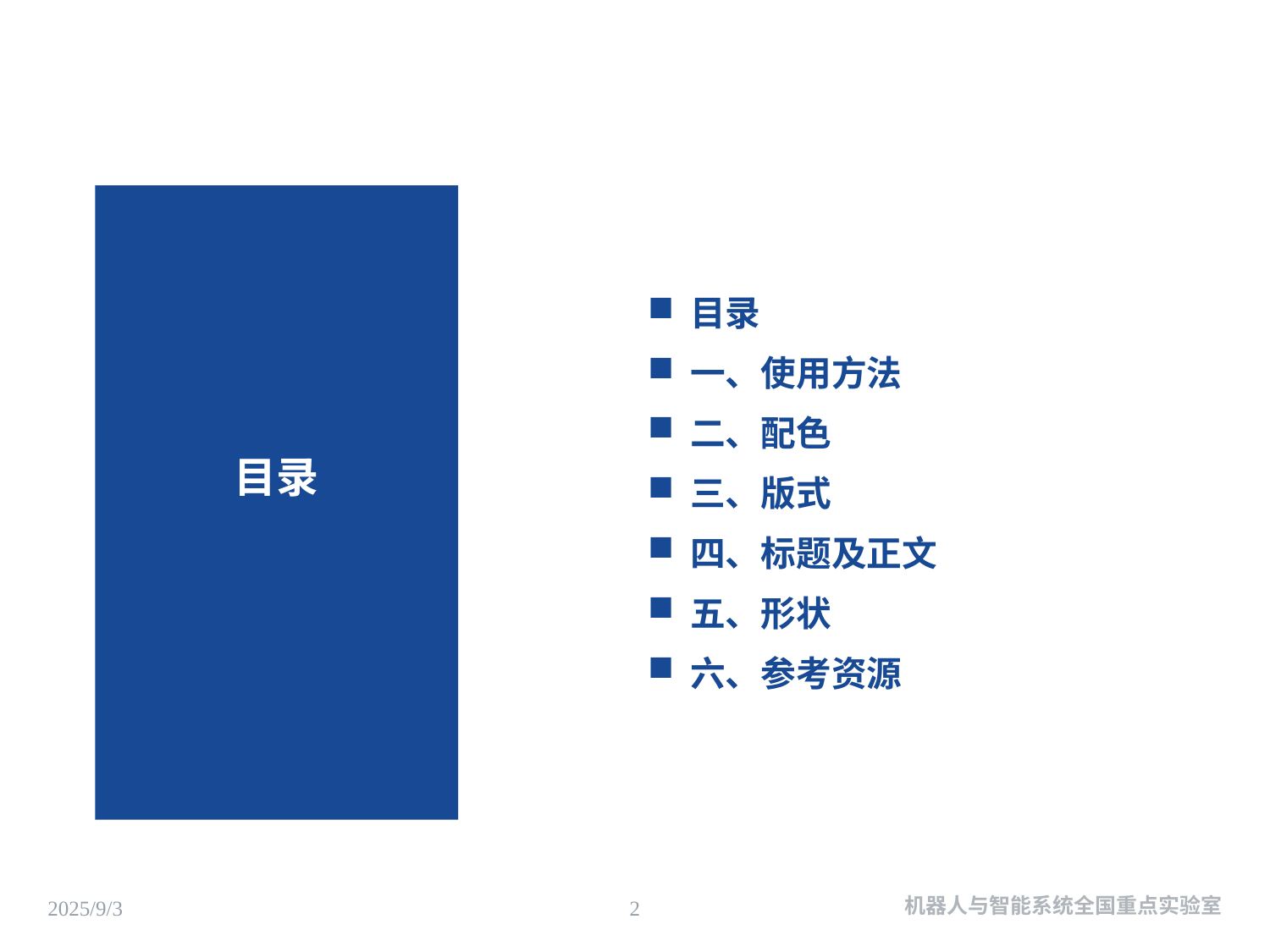

目录
一、使用方法
二、配色
三、版式
四、标题及正文
五、形状
六、参考资源
# 目录
2025/9/3
2
机器人与智能系统全国重点实验室